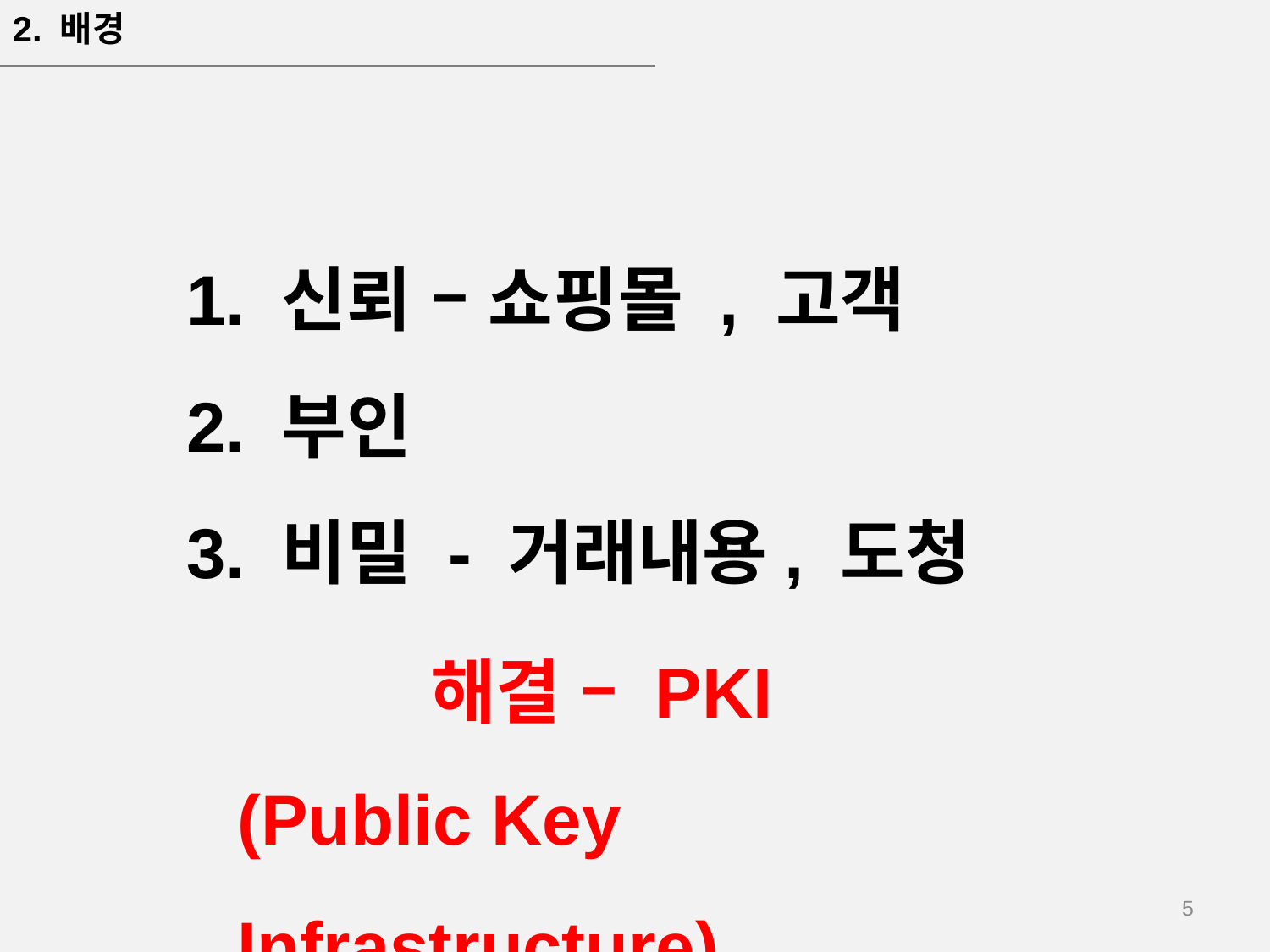

2. 배경

1. 신뢰 – 쇼핑몰 , 고객
2. 부인
3. 비밀 - 거래내용, 도청

         해결 – PKI
(Public Key Infrastructure)

5